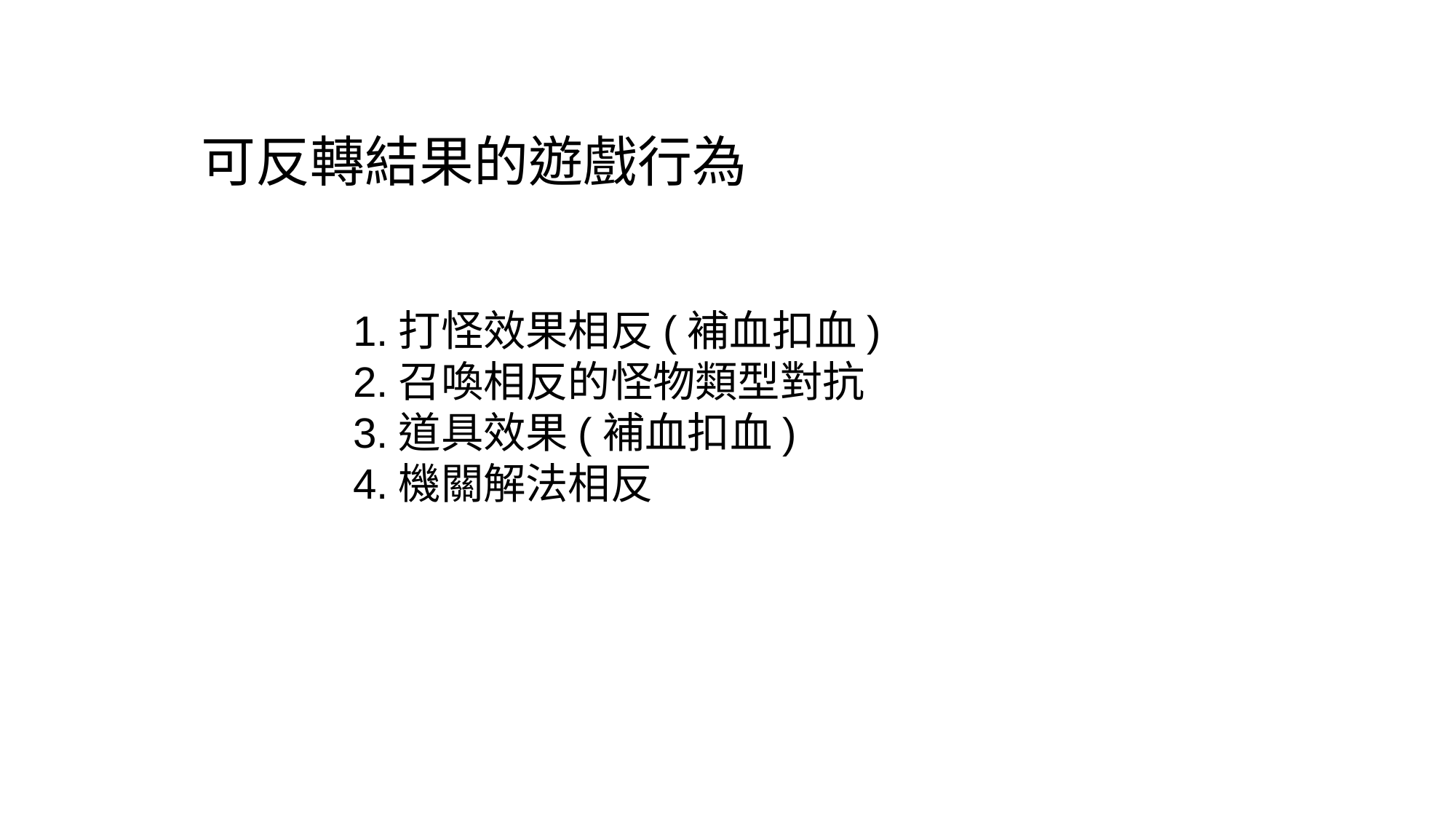

可反轉結果的遊戲行為
1.打怪效果相反(補血扣血)
2.召喚相反的怪物類型對抗
3.道具效果(補血扣血)
4.機關解法相反